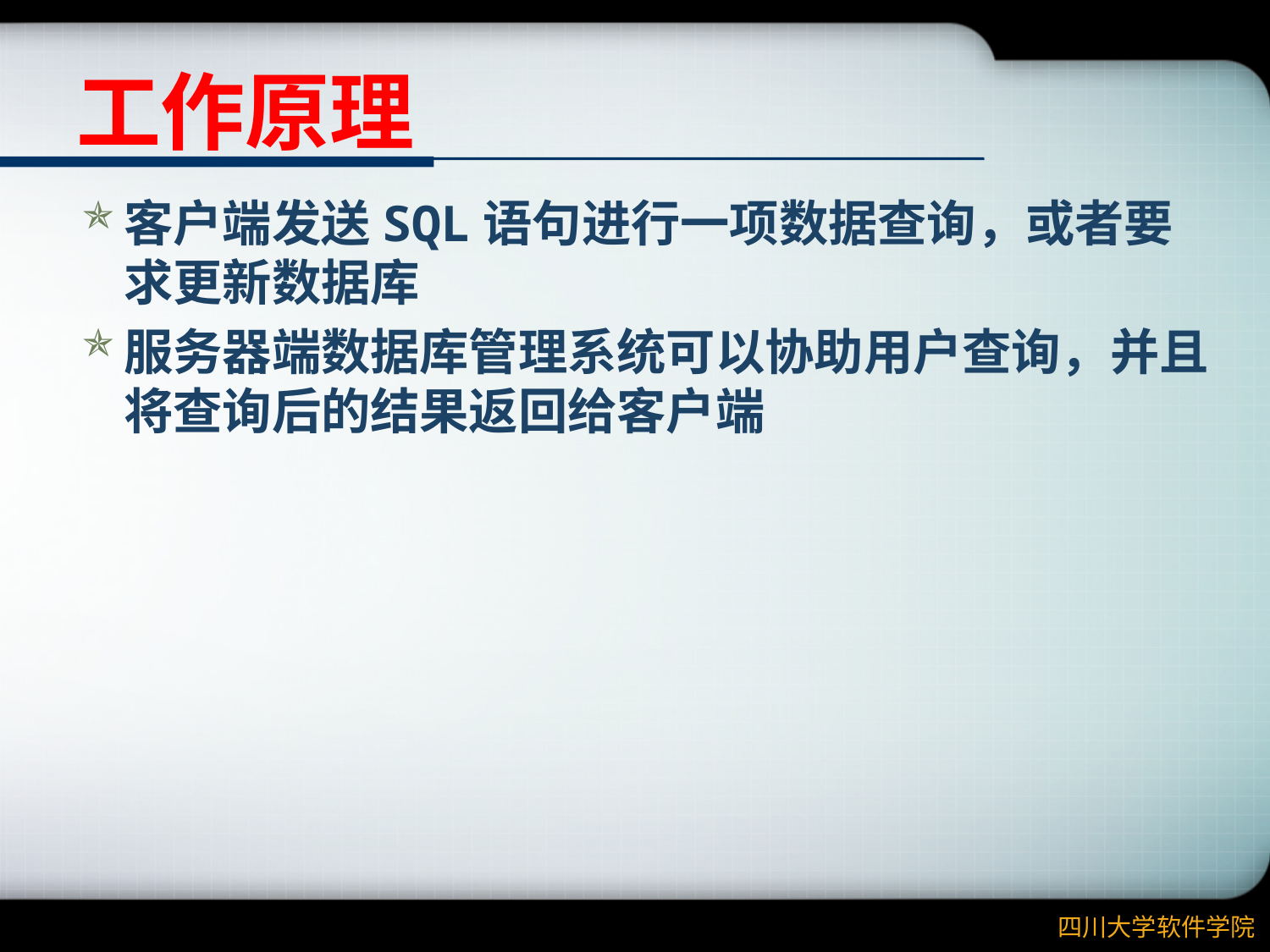

# 工作原理
客户端发送SQL语句进行一项数据查询，或者要求更新数据库
服务器端数据库管理系统可以协助用户查询，并且将查询后的结果返回给客户端